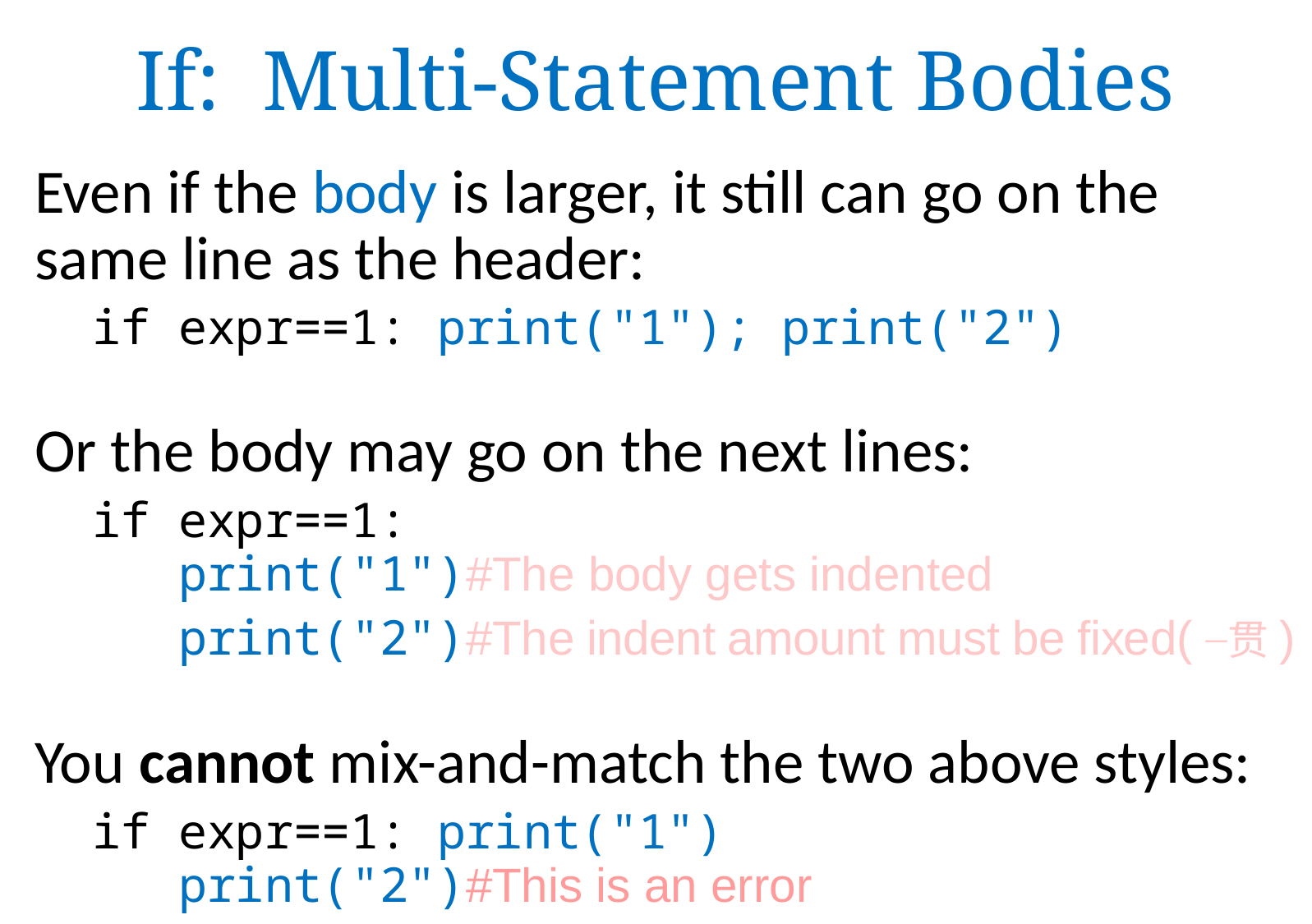

If:  Multi-Statement Bodies
Even if the body is larger, it still can go on the same line as the header:
  if expr==1: print("1"); print("2")

Or the body may go on the next lines:
  if expr==1:
     print("1")#The body gets indented
     print("2")#The indent amount must be fixed(一贯)

You cannot mix-and-match the two above styles:
  if expr==1: print("1")
     print("2")#This is an error